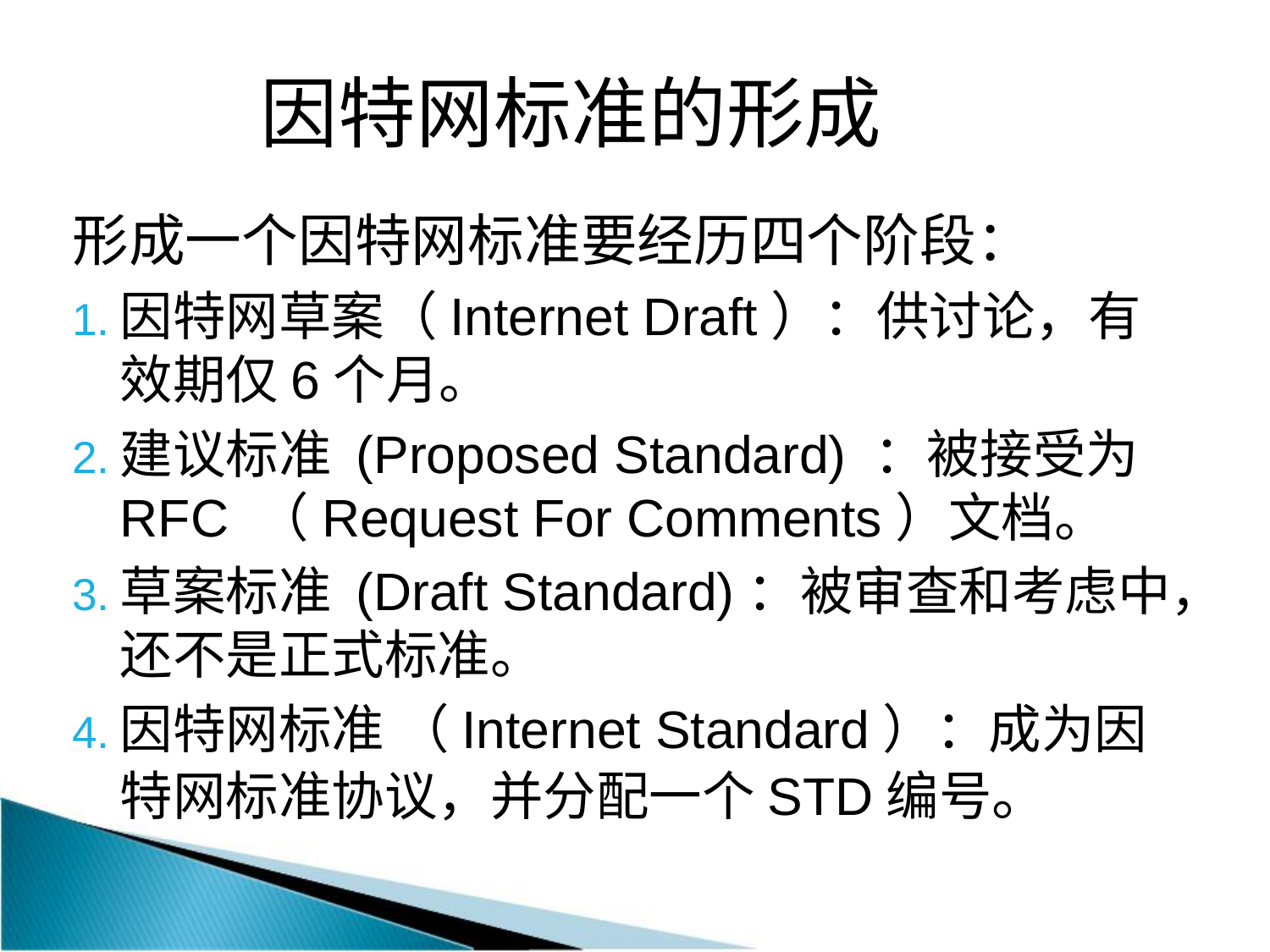

因特网标准的形成
形成一个因特网标准要经历四个阶段：
因特网草案（Internet Draft）：供讨论，有效期仅6个月。
建议标准 (Proposed Standard) ：被接受为RFC （Request For Comments）文档。
草案标准 (Draft Standard)：被审查和考虑中，还不是正式标准。
因特网标准 （Internet Standard）：成为因特网标准协议，并分配一个STD编号。